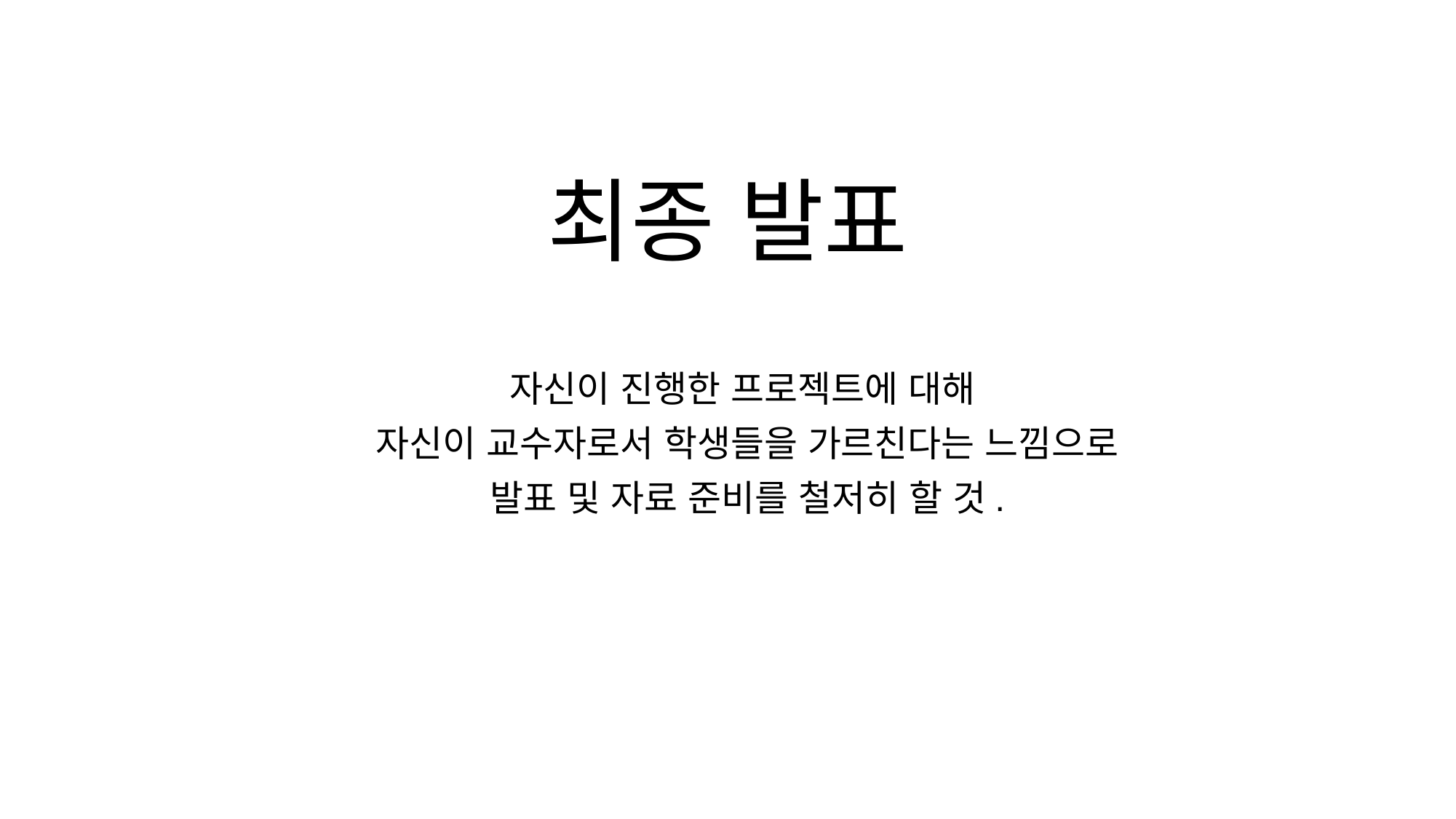

# 최종 발표
자신이 진행한 프로젝트에 대해
자신이 교수자로서 학생들을 가르친다는 느낌으로
발표 및 자료 준비를 철저히 할 것.